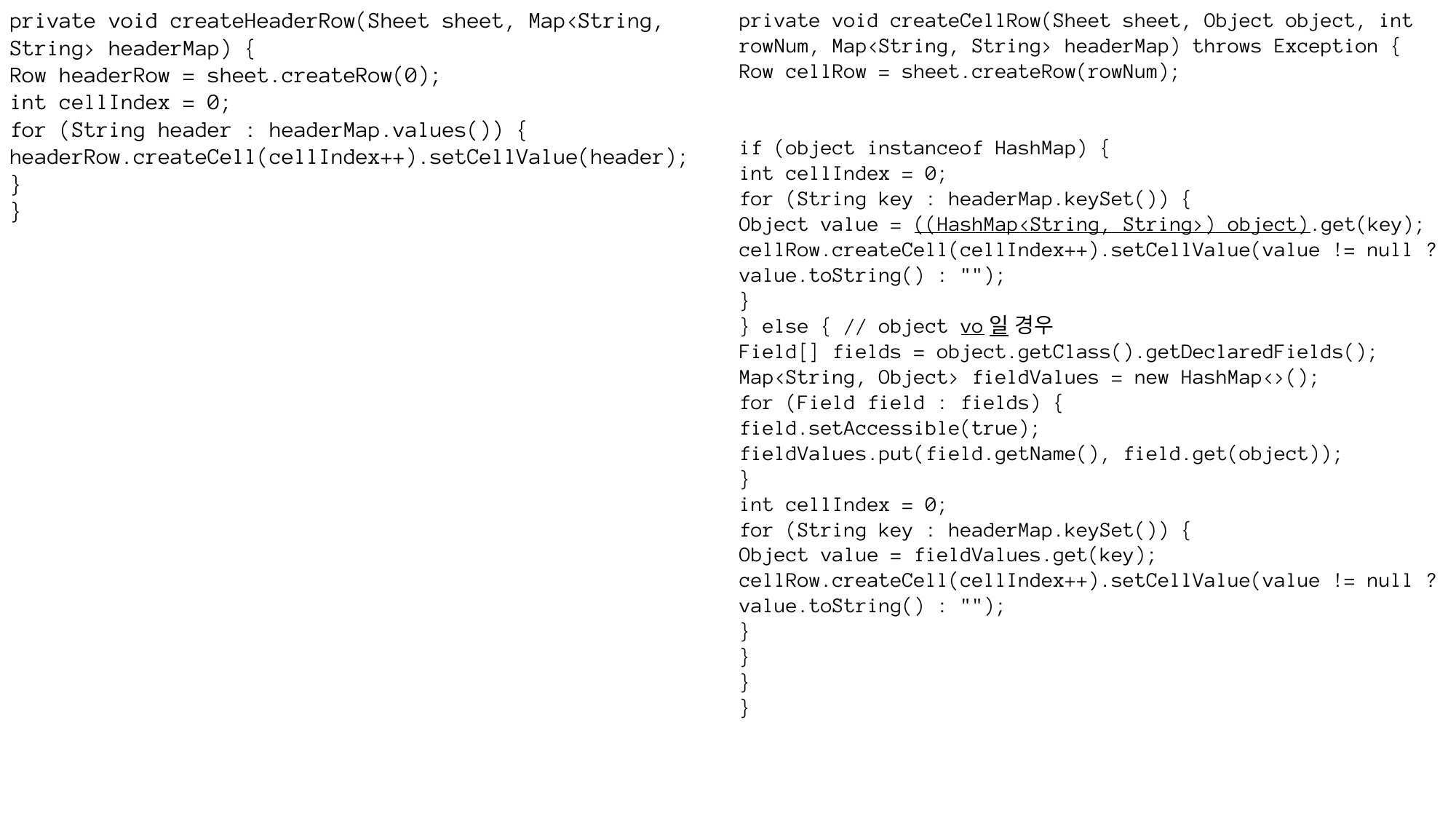

private void createHeaderRow(Sheet sheet, Map<String, String> headerMap) {
Row headerRow = sheet.createRow(0);
int cellIndex = 0;
for (String header : headerMap.values()) {
headerRow.createCell(cellIndex++).setCellValue(header);
}
}

private void createCellRow(Sheet sheet, Object object, int rowNum, Map<String, String> headerMap) throws Exception {
Row cellRow = sheet.createRow(rowNum);

if (object instanceof HashMap) {
int cellIndex = 0;
for (String key : headerMap.keySet()) {
Object value = ((HashMap<String, String>) object).get(key);
cellRow.createCell(cellIndex++).setCellValue(value != null ? value.toString() : "");
}
} else { // object vo일 경우
Field[] fields = object.getClass().getDeclaredFields();
Map<String, Object> fieldValues = new HashMap<>();
for (Field field : fields) {
field.setAccessible(true);
fieldValues.put(field.getName(), field.get(object));
}
int cellIndex = 0;
for (String key : headerMap.keySet()) {
Object value = fieldValues.get(key);
cellRow.createCell(cellIndex++).setCellValue(value != null ? value.toString() : "");
}
}
}
}